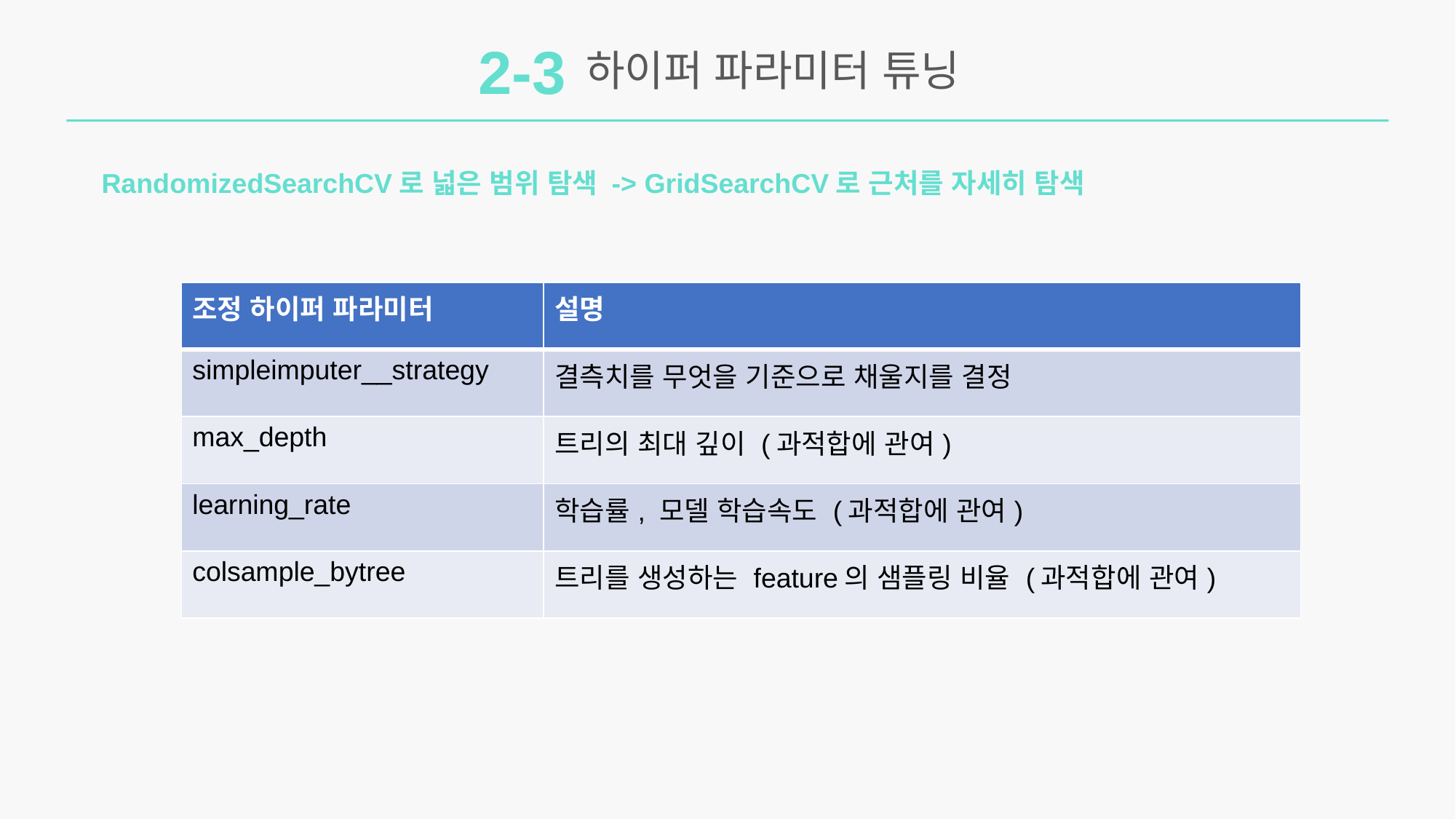

2-3
하이퍼 파라미터 튜닝

RandomizedSearchCV로 넓은 범위 탐색 -> GridSearchCV로 근처를 자세히 탐색
| 조정 하이퍼 파라미터 | 설명 |
| --- | --- |
| simpleimputer\_\_strategy | 결측치를 무엇을 기준으로 채울지를 결정 |
| max\_depth | 트리의 최대 깊이 (과적합에 관여) |
| learning\_rate | 학습률, 모델 학습속도 (과적합에 관여) |
| colsample\_bytree | 트리를 생성하는 feature의 샘플링 비율 (과적합에 관여) |